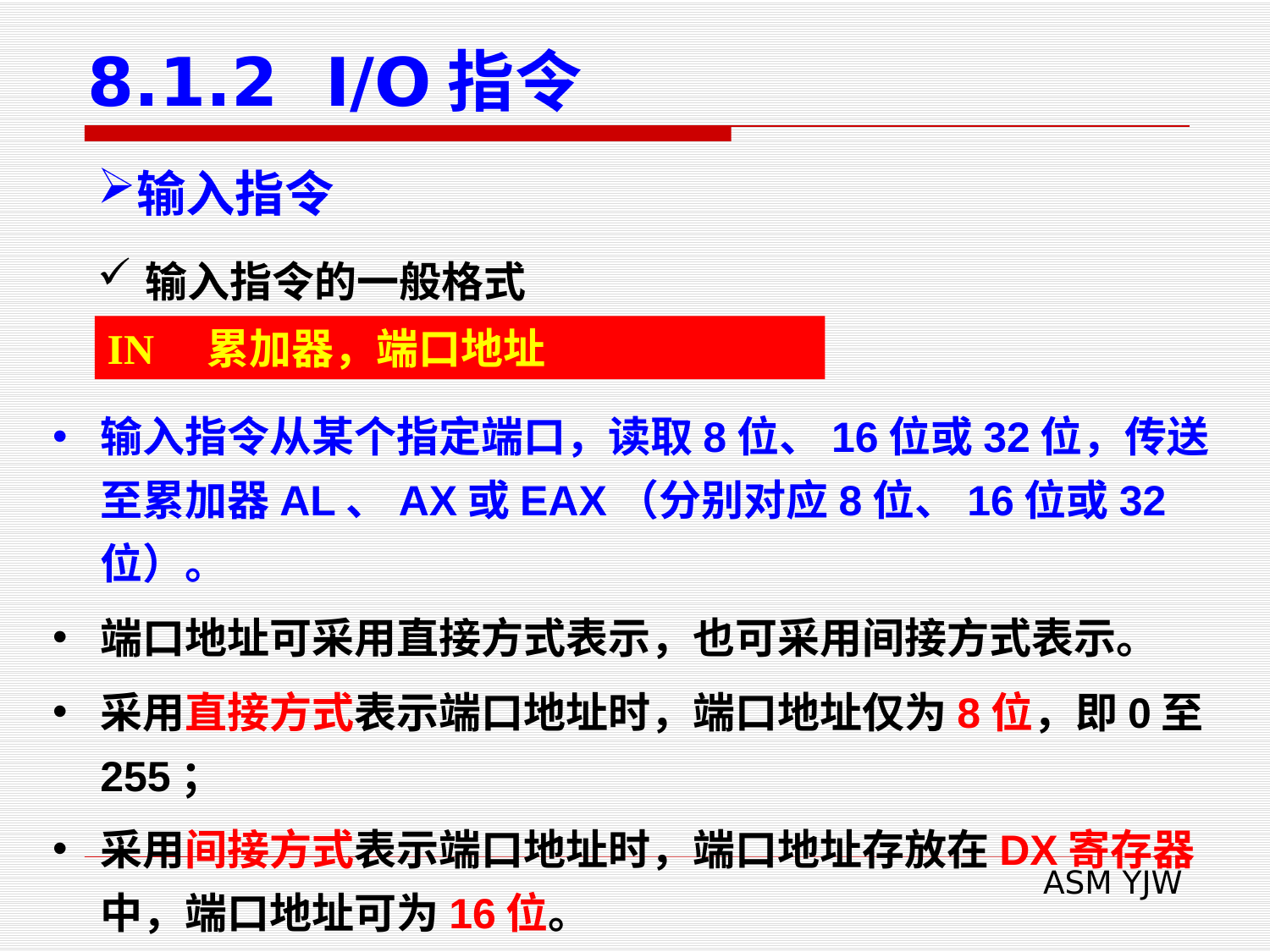

# 8.1.2  I/O指令
输入指令
输入指令的一般格式
IN    累加器，端口地址
输入指令从某个指定端口，读取8位、16位或32位，传送至累加器AL、AX或EAX（分别对应8位、16位或32位）。
端口地址可采用直接方式表示，也可采用间接方式表示。
采用直接方式表示端口地址时，端口地址仅为8位，即0至255；
采用间接方式表示端口地址时，端口地址存放在DX寄存器中，端口地址可为16位。